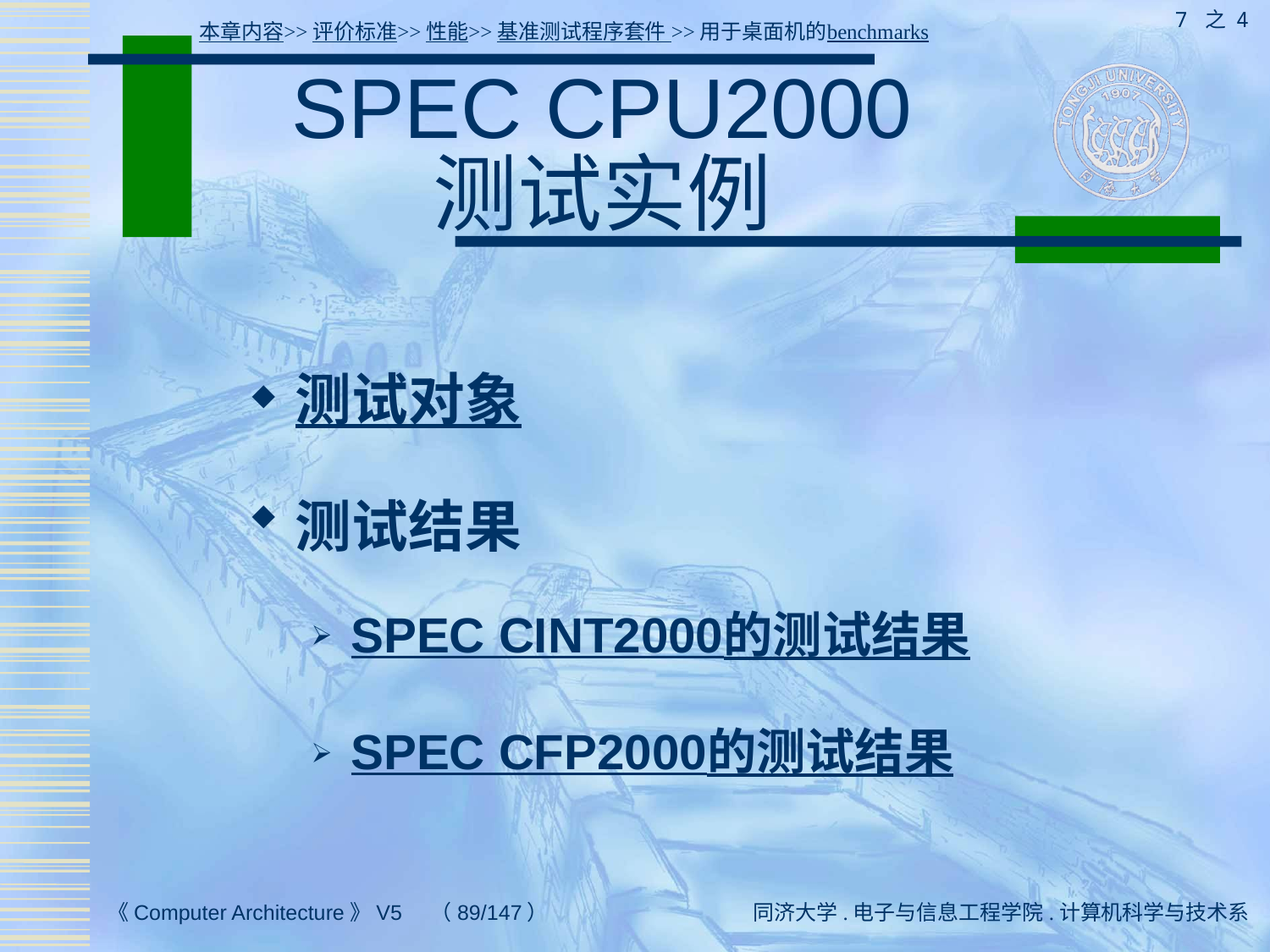

7 之 4
本章内容>>评价标准>>性能>>基准测试程序套件 >>用于桌面机的benchmarks
# SPEC CPU2000 测试实例
测试对象
测试结果
SPEC CINT2000的测试结果
SPEC CFP2000的测试结果